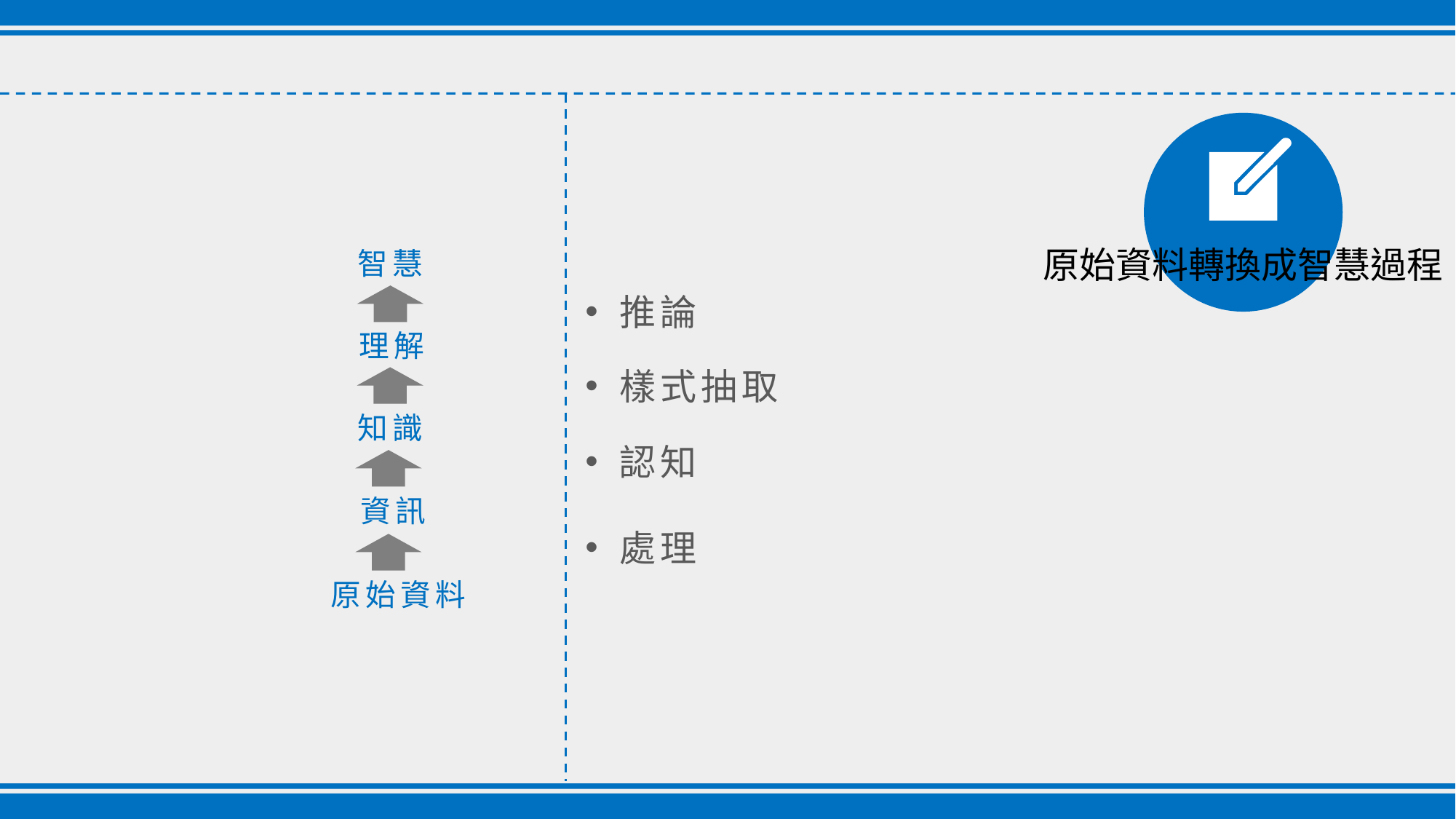

原始資料轉換成智慧過程
智慧
推論

理解
樣式抽取

知識
認知

資訊
處理

原始資料